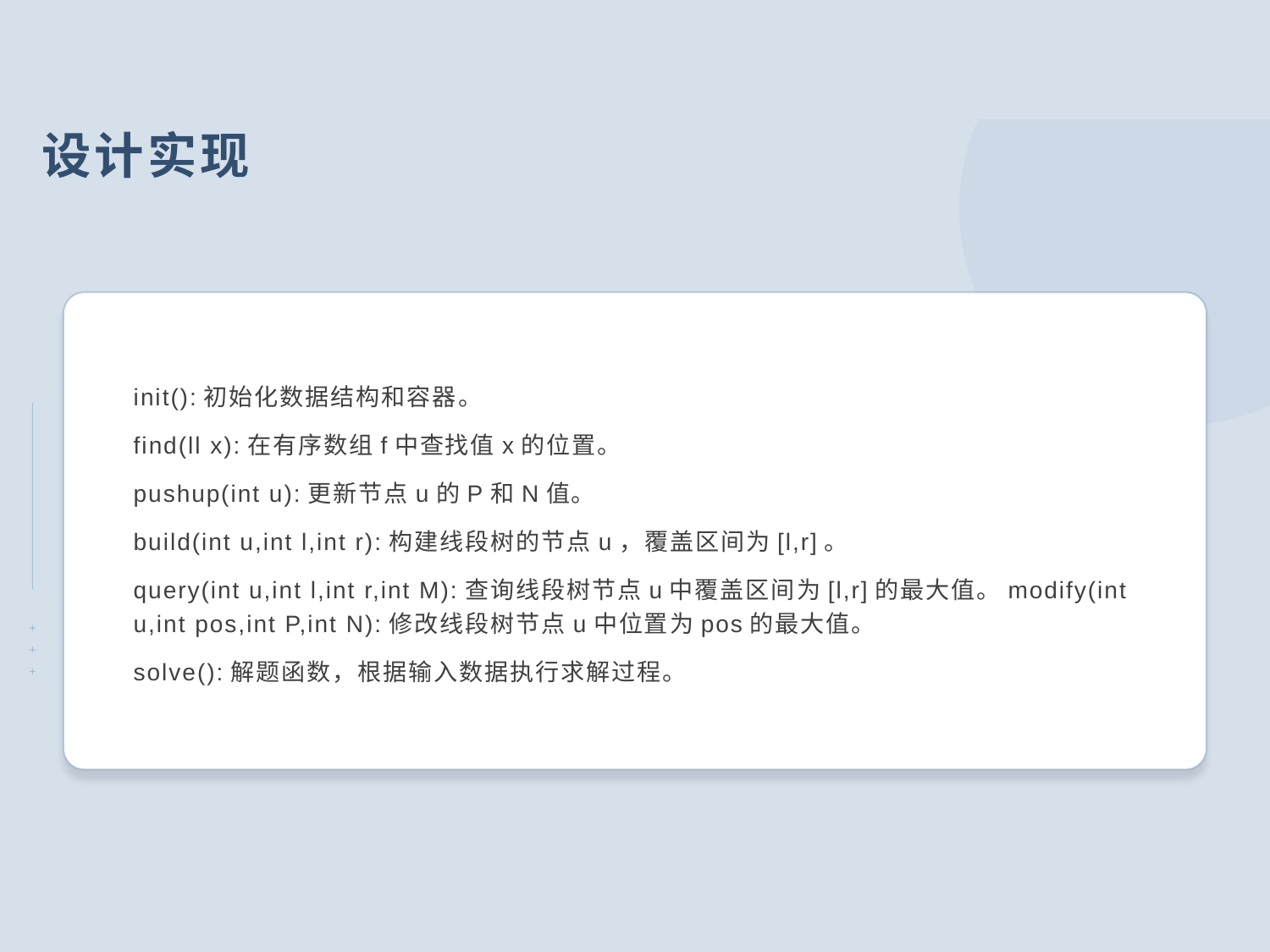

设计实现

init():初始化数据结构和容器。
find(ll x):在有序数组f中查找值x的位置。
pushup(int u):更新节点u的P和N值。
build(int u,int l,int r):构建线段树的节点u，覆盖区间为[l,r]。
query(int u,int l,int r,int M):查询线段树节点u中覆盖区间为[l,r]的最大值。modify(int u,int pos,int P,int N):修改线段树节点u中位置为pos的最大值。
solve():解题函数，根据输入数据执行求解过程。